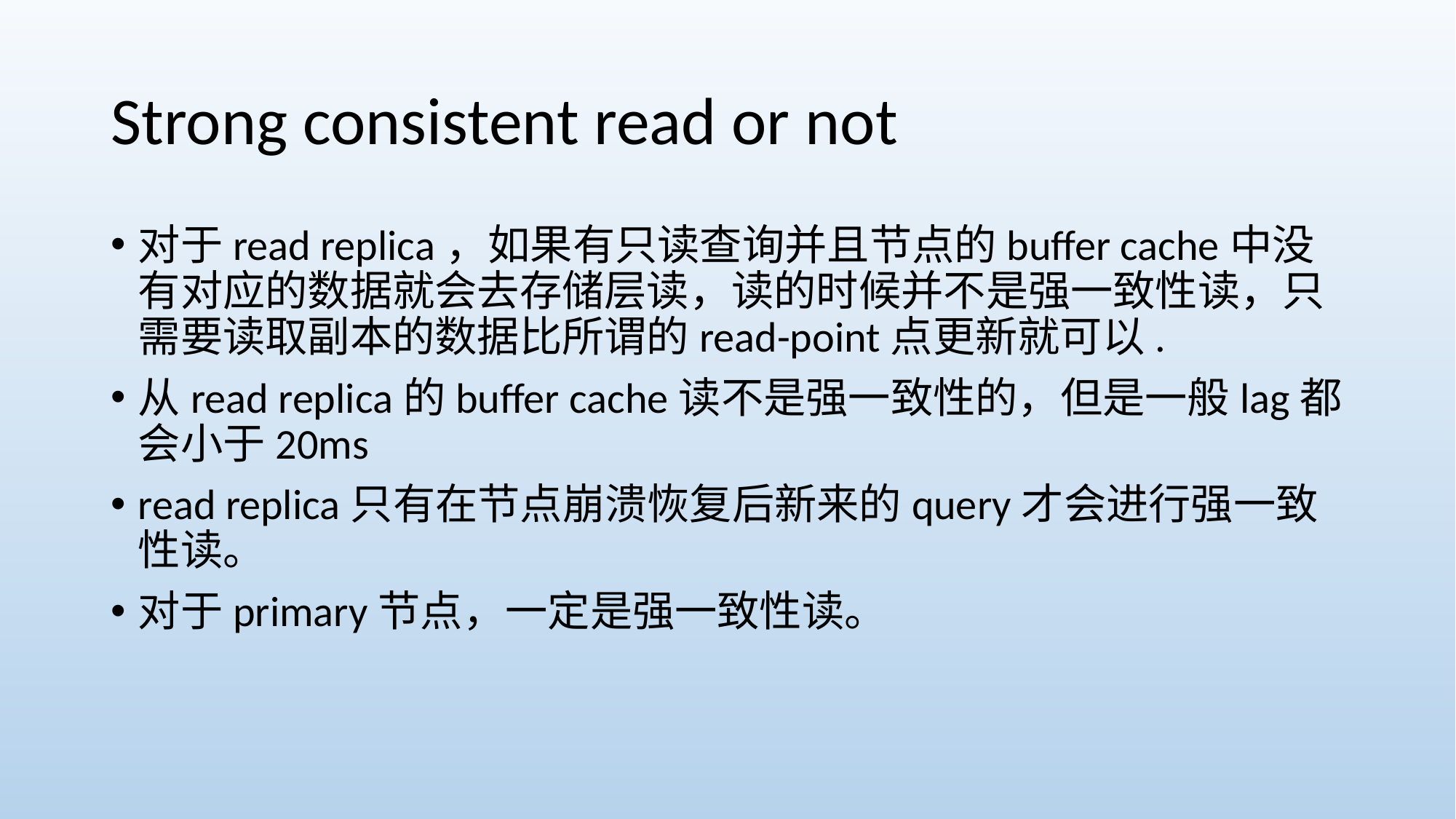

# Strong consistent read or not
对于read replica，如果有只读查询并且节点的buffer cache中没有对应的数据就会去存储层读，读的时候并不是强一致性读，只需要读取副本的数据比所谓的read-point点更新就可以.
从read replica的buffer cache读不是强一致性的，但是一般lag都会小于20ms
read replica只有在节点崩溃恢复后新来的query才会进行强一致性读。
对于primary节点，一定是强一致性读。